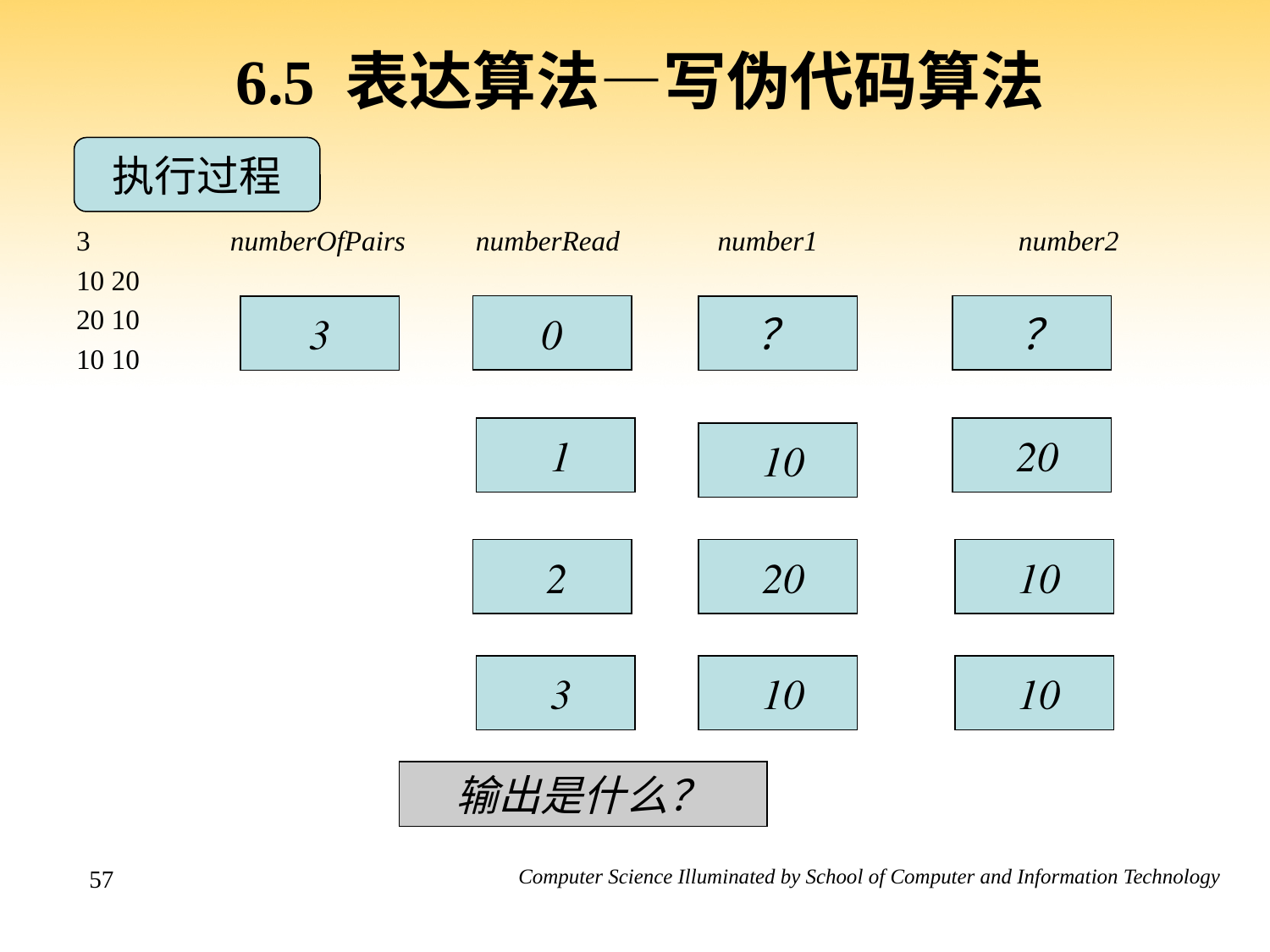

6.5 表达算法—写伪代码算法

3                    numberOfPairs          numberRead              number1	                   number2
10 20
20 10
10 10
执行过程
0
 ？
3
？
 1
 20
 10
 2
 20
 10
 3
 10
 10
输出是什么？
57